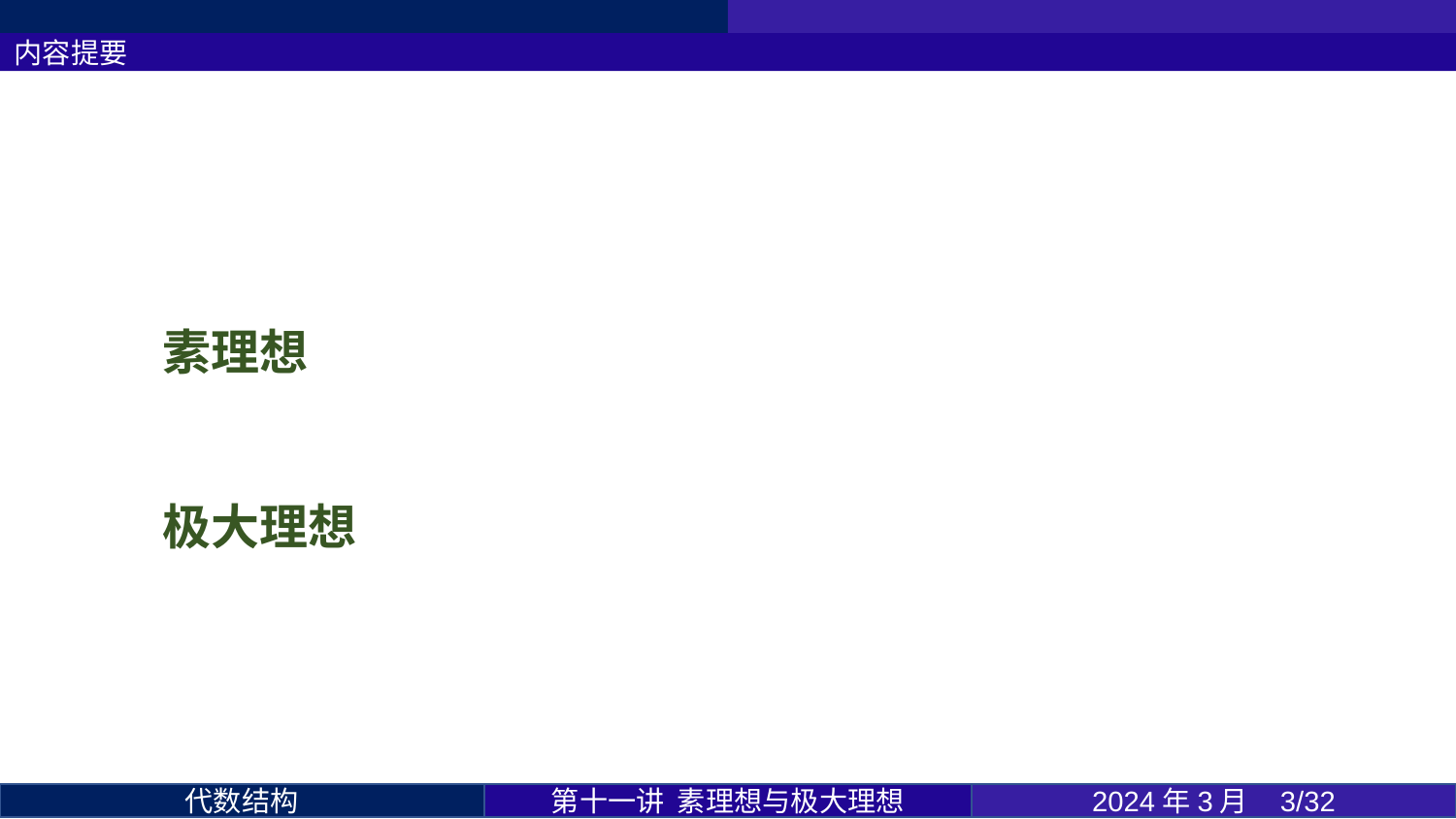

内容提要
素理想

极大理想
第十一讲  素理想与极大理想
2024年3月    3/32
代数结构